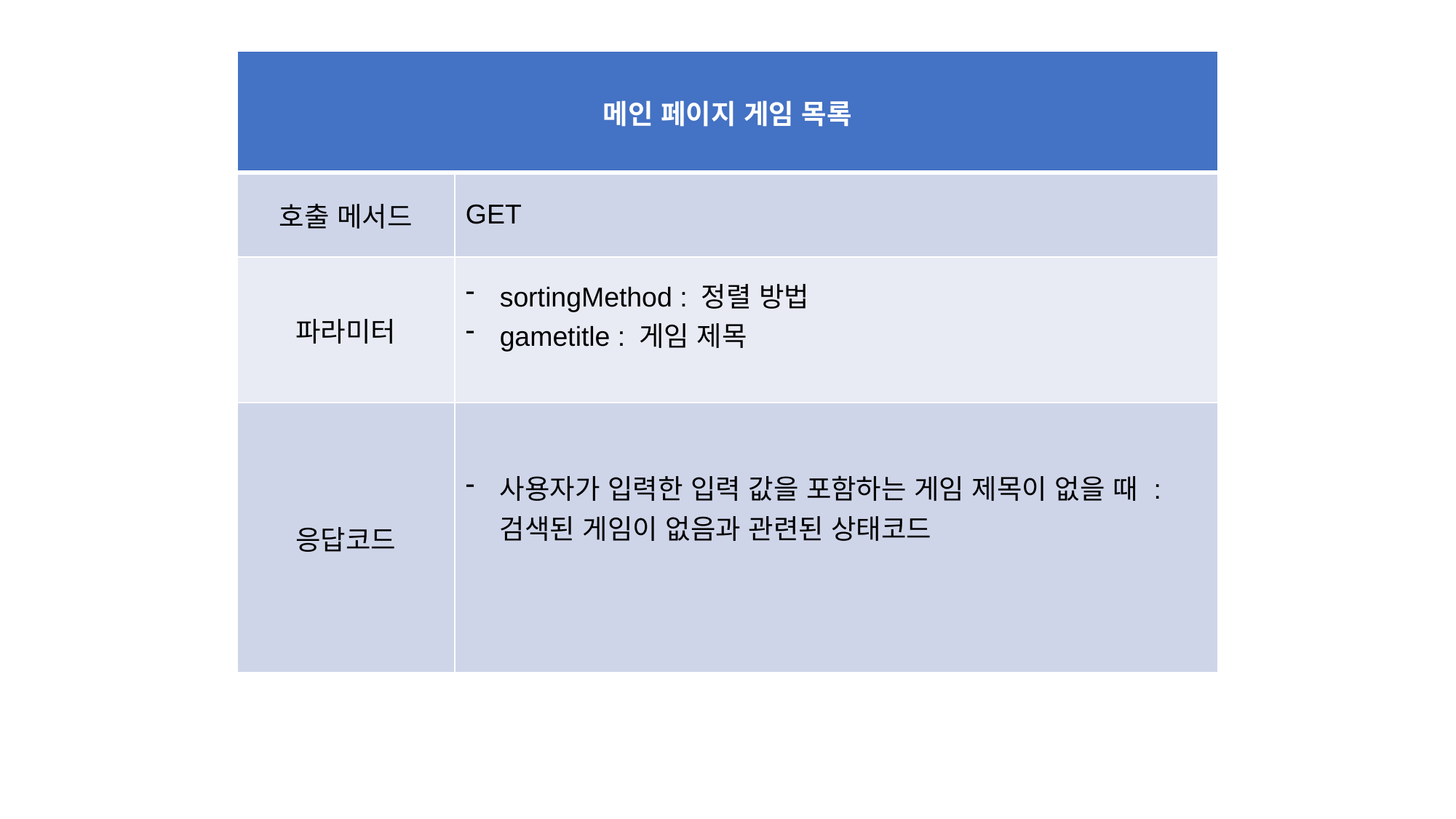

| 메인 페이지 게임 목록 |  |
| --- | --- |
| 호출 메서드 | GET |
| 파라미터 | sortingMethod : 정렬 방법 gametitle : 게임 제목 |
| 응답코드 | 사용자가 입력한 입력 값을 포함하는 게임 제목이 없을 때 : 검색된 게임이 없음과 관련된 상태코드 |